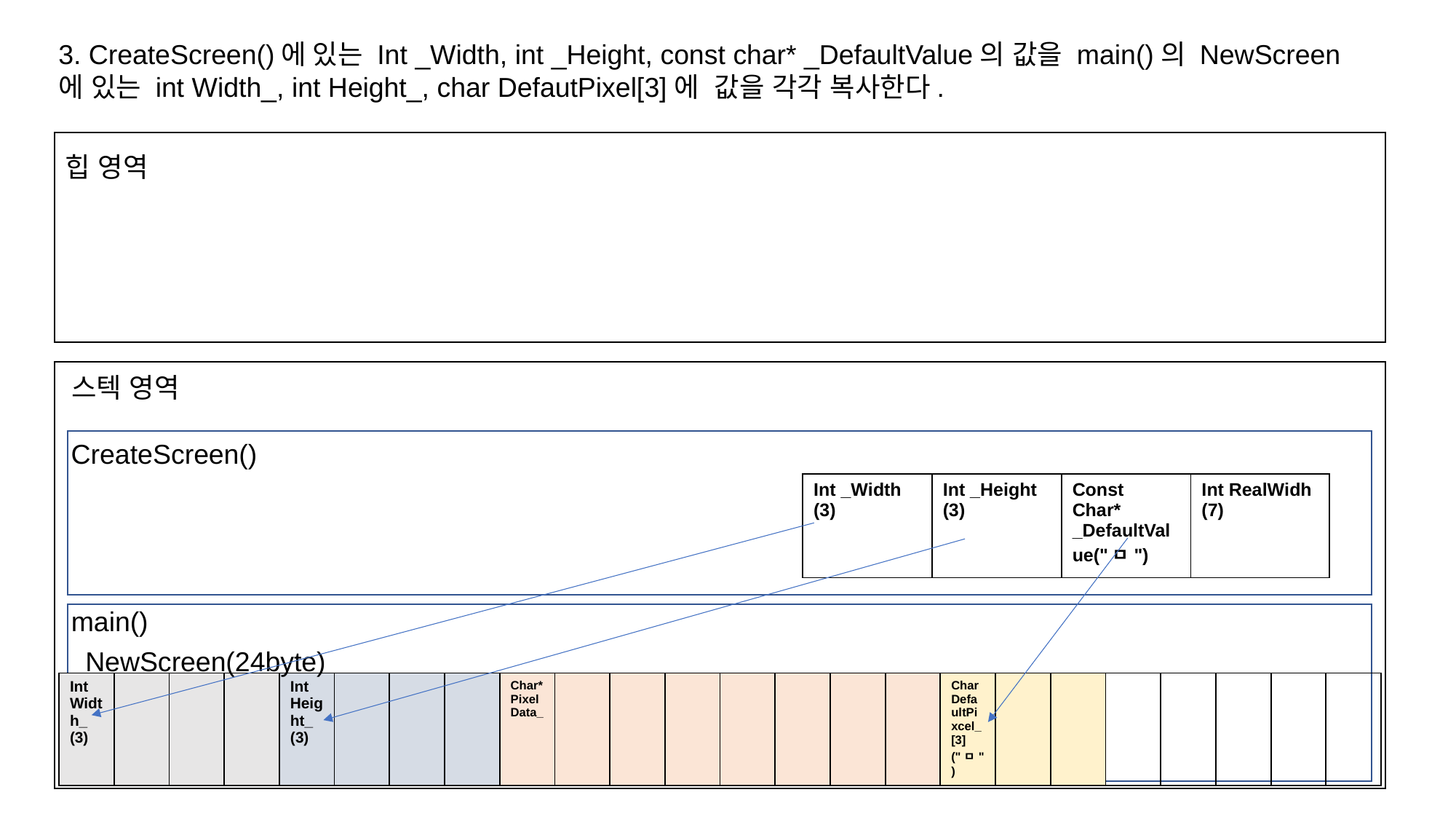

3. CreateScreen()에 있는 Int _Width, int _Height, const char* _DefaultValue의 값을 main()의 NewScreen에 있는 int Width_, int Height_, char DefautPixel[3]에  값을 각각 복사한다.

힙 영역

스텍 영역

CreateScreen()
| Int \_Width (3) | Int \_Height (3) | Const Char\* \_DefaultValue("ㅁ") | Int RealWidh (7) |
| --- | --- | --- | --- |
main()

NewScreen(24byte)

| Int Width\_ (3) |  |  |  | Int Height\_ (3) |  |  |  | Char\* PixelData\_ |  |  |  |  |  |  |  | Char DefaultPixcel\_ [3] ("ㅁ") |  |  |  |  |  |  |  |
| --- | --- | --- | --- | --- | --- | --- | --- | --- | --- | --- | --- | --- | --- | --- | --- | --- | --- | --- | --- | --- | --- | --- | --- |